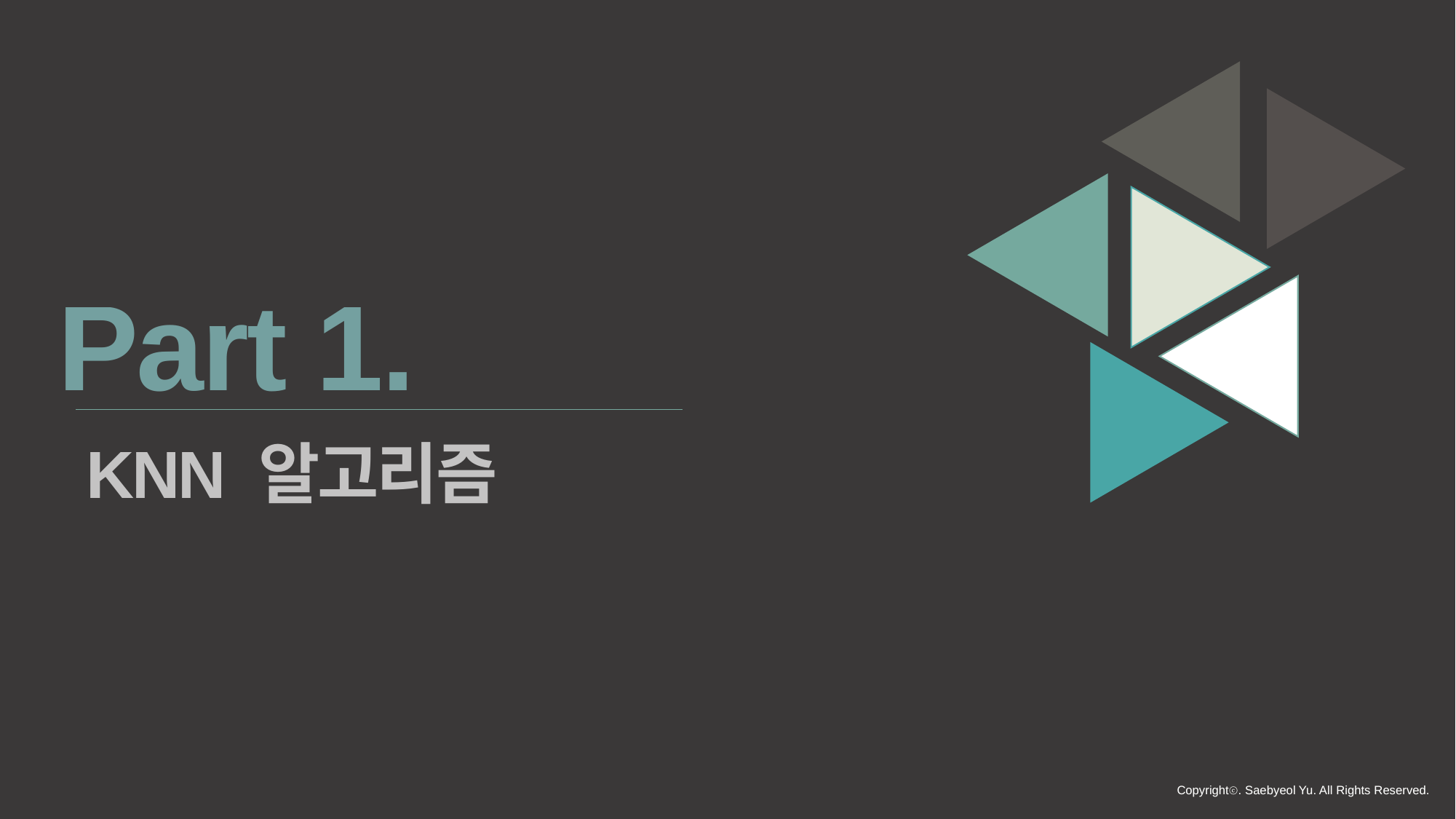

Part 1.
KNN 알고리즘
Copyrightⓒ. Saebyeol Yu. All Rights Reserved.